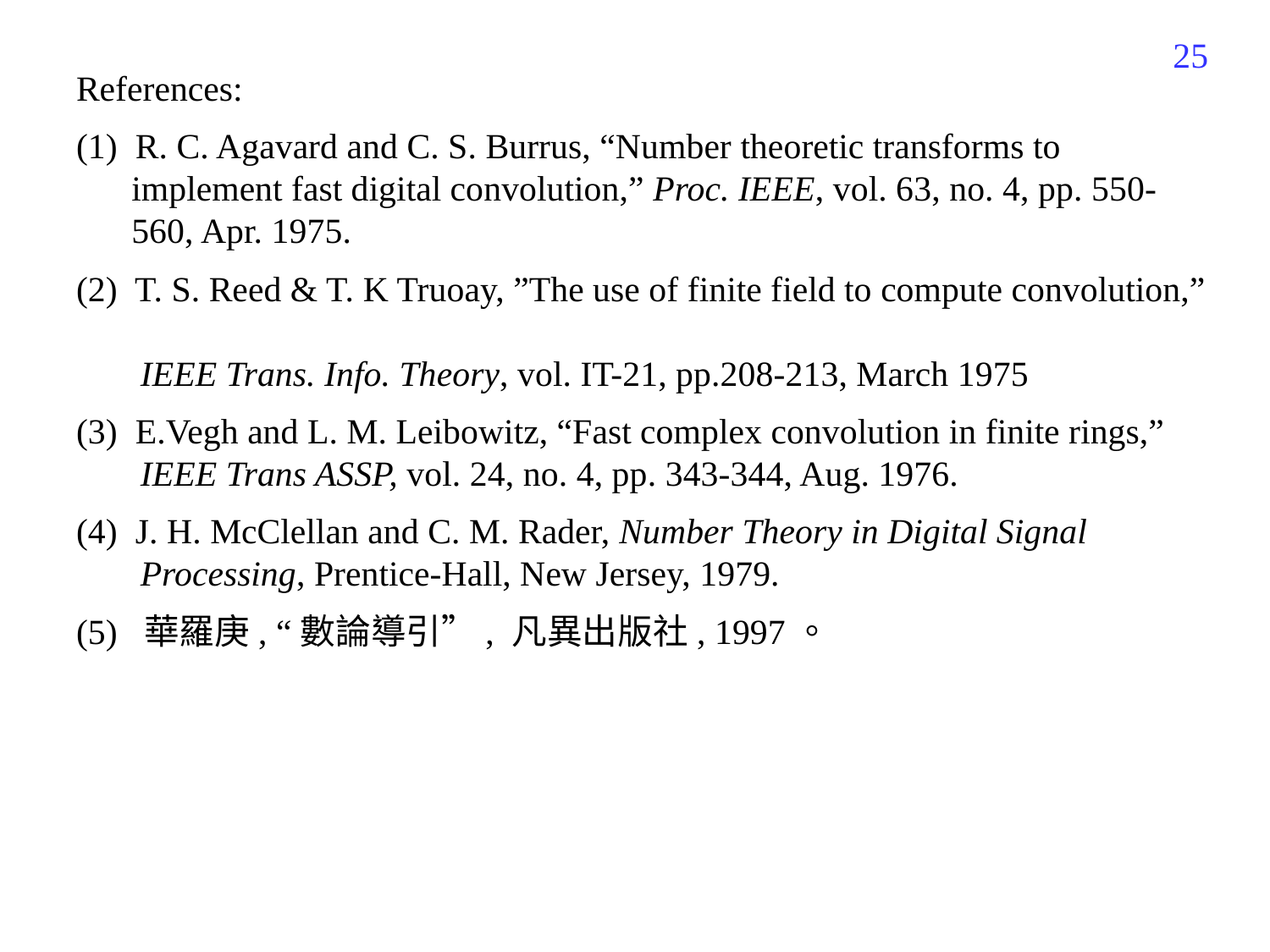

25
References:
(1)  R. C. Agavard and C. S. Burrus, “Number theoretic transforms to
  implement fast digital convolution,” Proc. IEEE, vol. 63, no. 4, pp. 550-
  560, Apr. 1975.
(2)  T. S. Reed & T. K Truoay, ”The use of finite field to compute convolution,”
   IEEE Trans. Info. Theory, vol. IT-21, pp.208-213, March 1975
(3)  E.Vegh and L. M. Leibowitz, “Fast complex convolution in finite rings,”
   IEEE Trans ASSP, vol. 24, no. 4, pp. 343-344, Aug. 1976.
(4)  J. H. McClellan and C. M. Rader, Number Theory in Digital Signal
   Processing, Prentice-Hall, New Jersey, 1979.
(5)  華羅庚, “數論導引”, 凡異出版社, 1997。